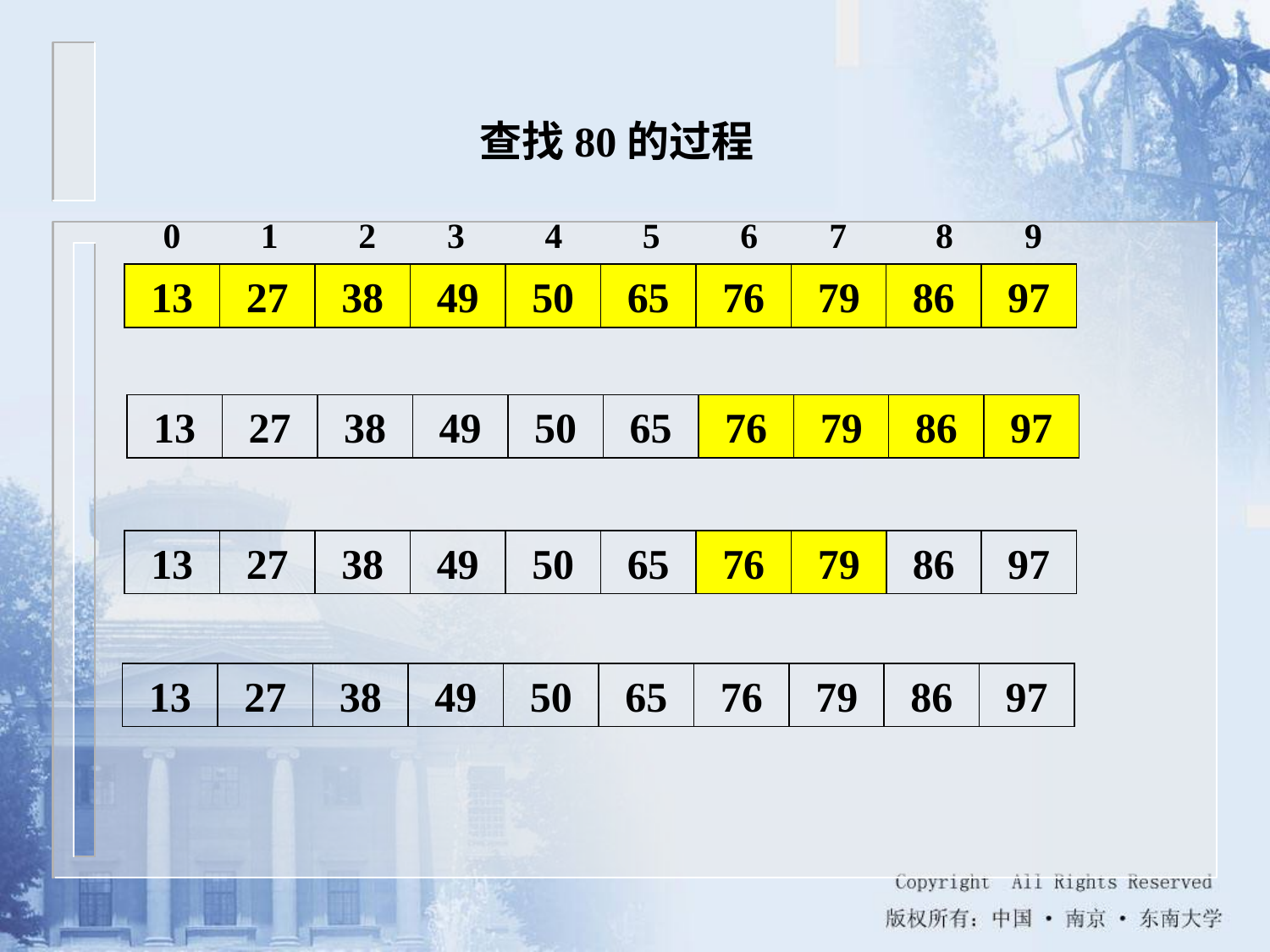

查找80的过程
  0         1         2        3         4         5         6        7          8        9
13
27
38
49
50
65
76
79
86
97
13
27
38
49
50
65
76
79
86
97
13
27
38
49
50
65
76
79
86
97
13
27
38
49
50
65
76
79
86
97